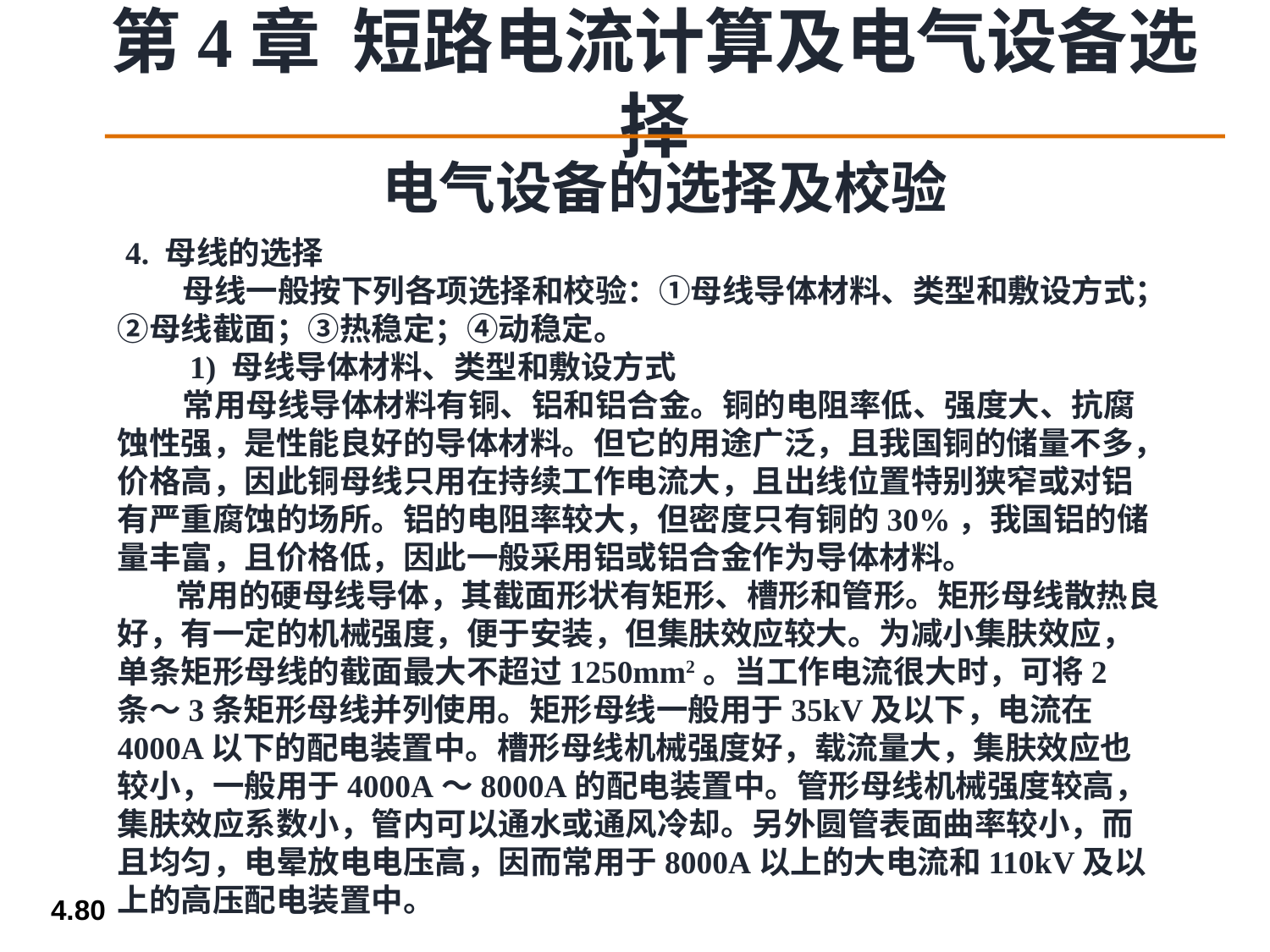

电气设备的选择及校验
 4. 母线的选择
        母线一般按下列各项选择和校验：①母线导体材料、类型和敷设方式；②母线截面；③热稳定；④动稳定。
         1) 母线导体材料、类型和敷设方式
        常用母线导体材料有铜、铝和铝合金。铜的电阻率低、强度大、抗腐蚀性强，是性能良好的导体材料。但它的用途广泛，且我国铜的储量不多，价格高，因此铜母线只用在持续工作电流大，且出线位置特别狭窄或对铝有严重腐蚀的场所。铝的电阻率较大，但密度只有铜的30%，我国铝的储量丰富，且价格低，因此一般采用铝或铝合金作为导体材料。
       常用的硬母线导体，其截面形状有矩形、槽形和管形。矩形母线散热良好，有一定的机械强度，便于安装，但集肤效应较大。为减小集肤效应，单条矩形母线的截面最大不超过1250mm2。当工作电流很大时，可将2条～3条矩形母线并列使用。矩形母线一般用于35kV及以下，电流在4000A以下的配电装置中。槽形母线机械强度好，载流量大，集肤效应也较小，一般用于4000A～8000A的配电装置中。管形母线机械强度较高，集肤效应系数小，管内可以通水或通风冷却。另外圆管表面曲率较小，而且均匀，电晕放电电压高，因而常用于8000A以上的大电流和110kV及以上的高压配电装置中。